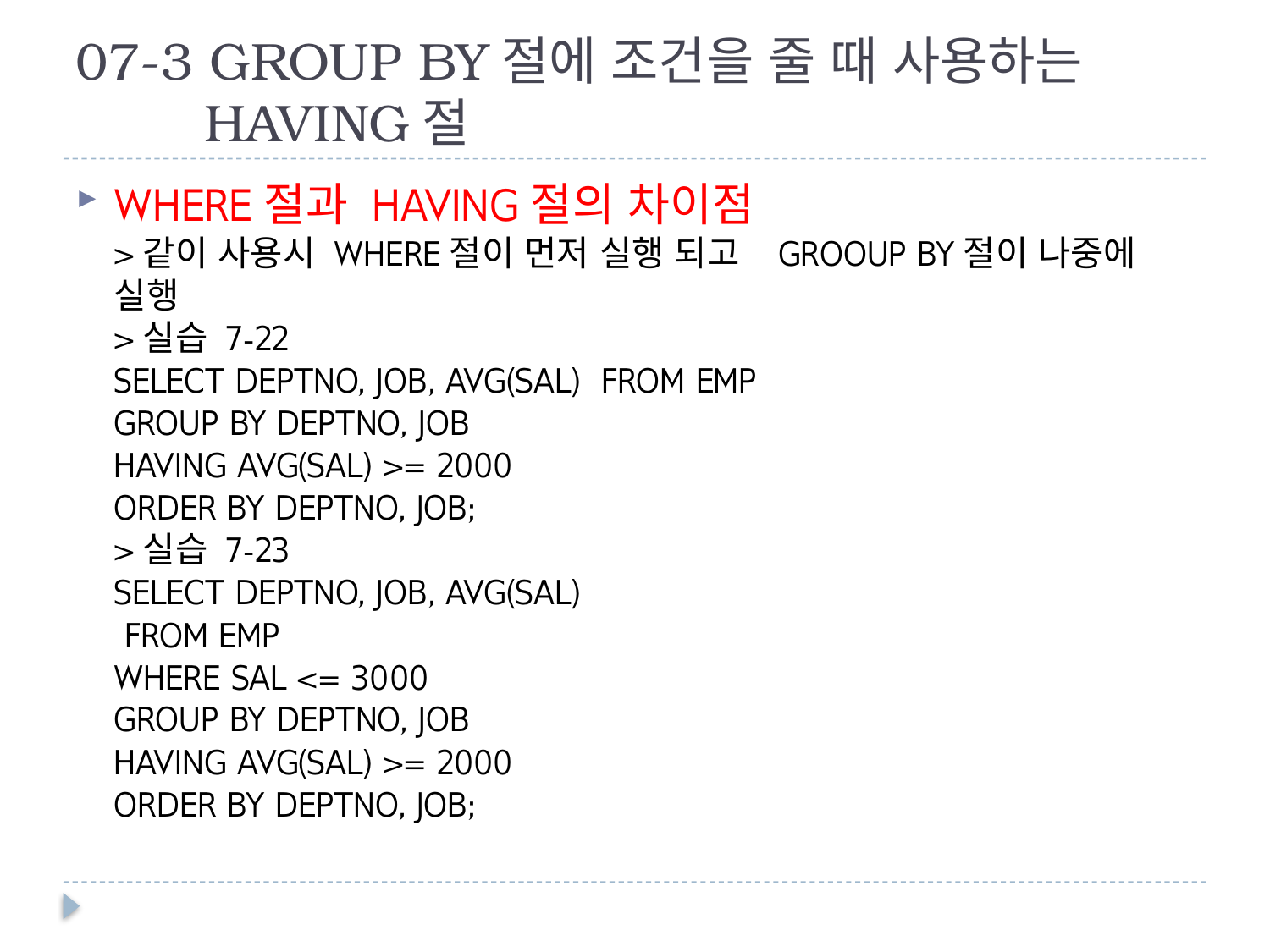

# 07-3 GROUP BY절에 조건을 줄 때 사용하는 HAVING절
WHERE절과 HAVING절의 차이점
>같이 사용시 WHERE절이 먼저 실행 되고   GROOUP BY절이 나중에 실행
>실습 7-22
SELECT DEPTNO, JOB, AVG(SAL)  FROM EMP
GROUP BY DEPTNO, JOB
HAVING AVG(SAL) >= 2000
ORDER BY DEPTNO, JOB;
>실습 7-23
SELECT DEPTNO, JOB, AVG(SAL)
 FROM EMP
WHERE SAL <= 3000
GROUP BY DEPTNO, JOB
HAVING AVG(SAL) >= 2000
ORDER BY DEPTNO, JOB;